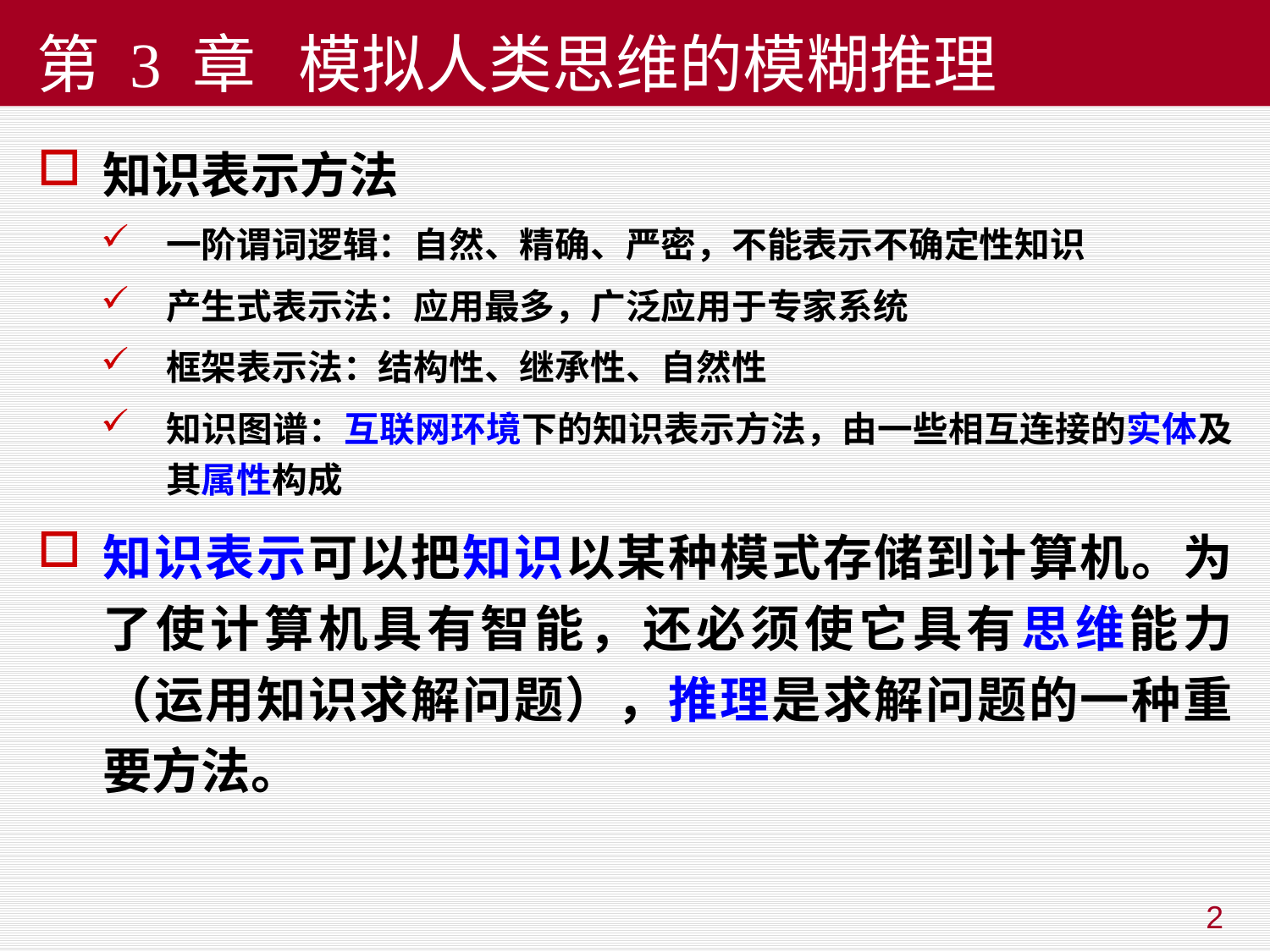

第 3 章   模拟人类思维的模糊推理
知识表示方法
一阶谓词逻辑：自然、精确、严密，不能表示不确定性知识
产生式表示法：应用最多，广泛应用于专家系统
框架表示法：结构性、继承性、自然性
知识图谱：互联网环境下的知识表示方法，由一些相互连接的实体及其属性构成
知识表示可以把知识以某种模式存储到计算机。为了使计算机具有智能，还必须使它具有思维能力（运用知识求解问题），推理是求解问题的一种重要方法。
2